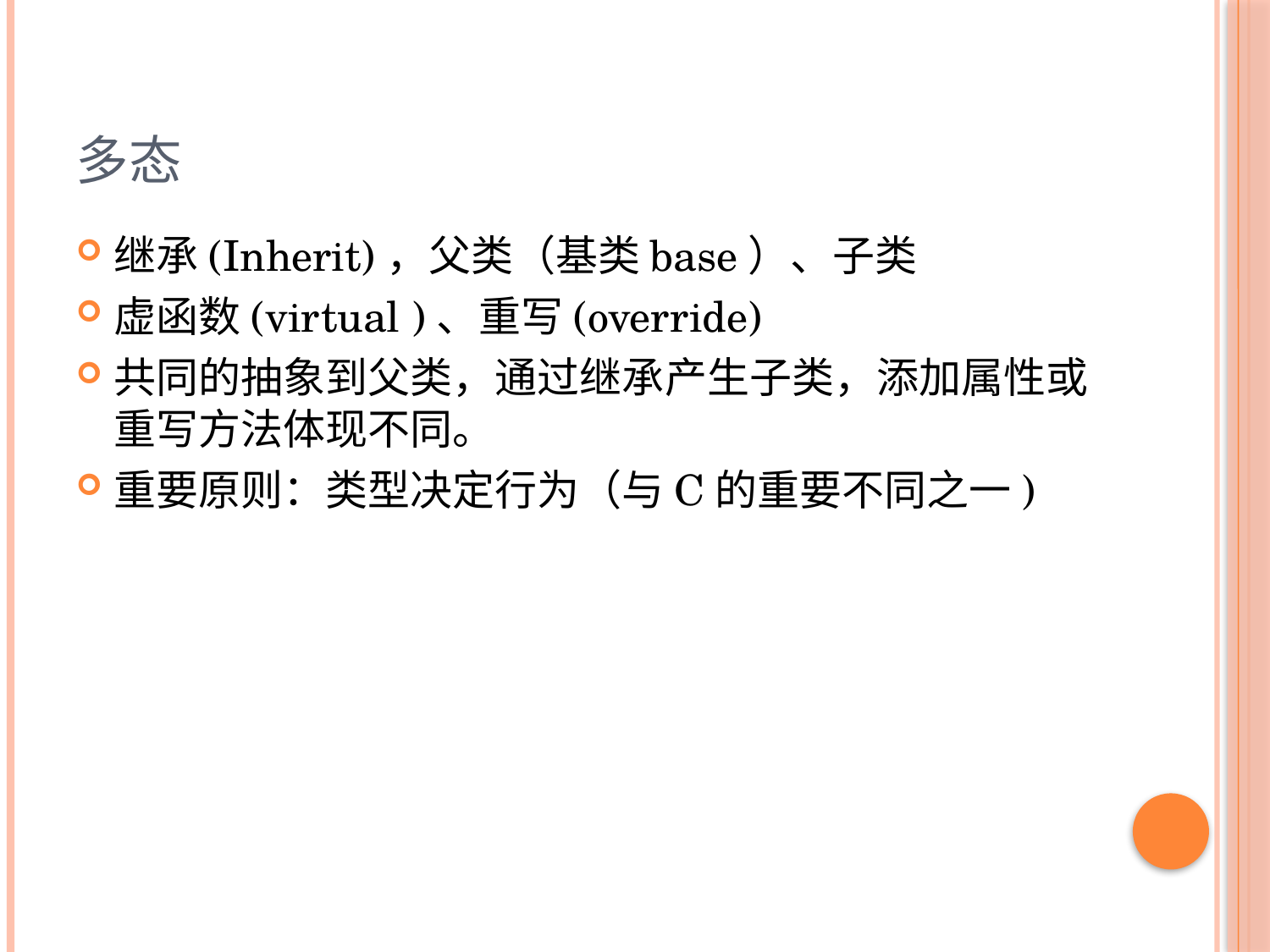

# 多态
继承(Inherit)，父类（基类base）、子类
虚函数(virtual )、重写(override)
共同的抽象到父类，通过继承产生子类，添加属性或重写方法体现不同。
重要原则：类型决定行为（与C的重要不同之一)